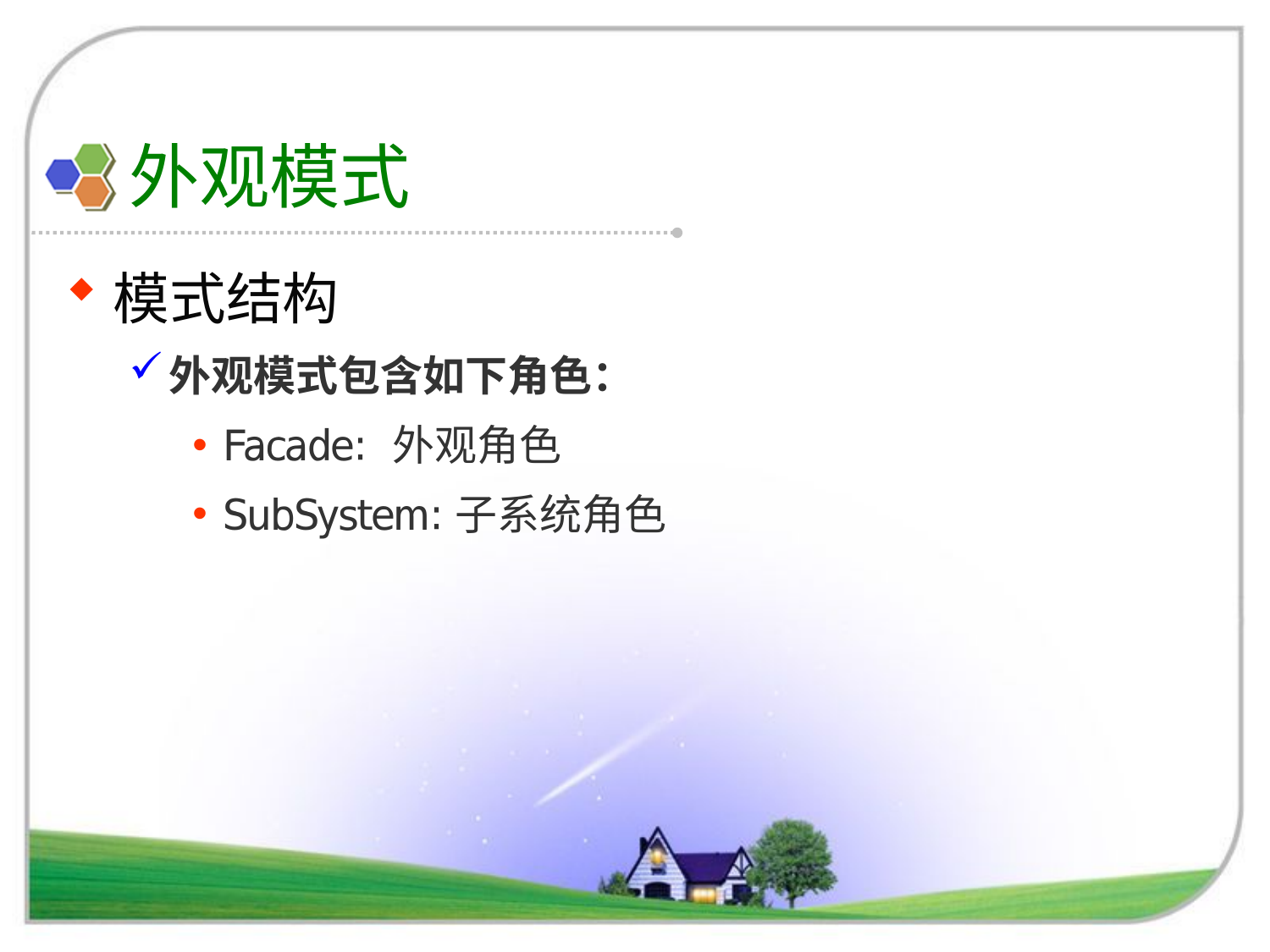

# 外观模式
模式结构
外观模式包含如下角色：
Facade: 外观角色
SubSystem:子系统角色